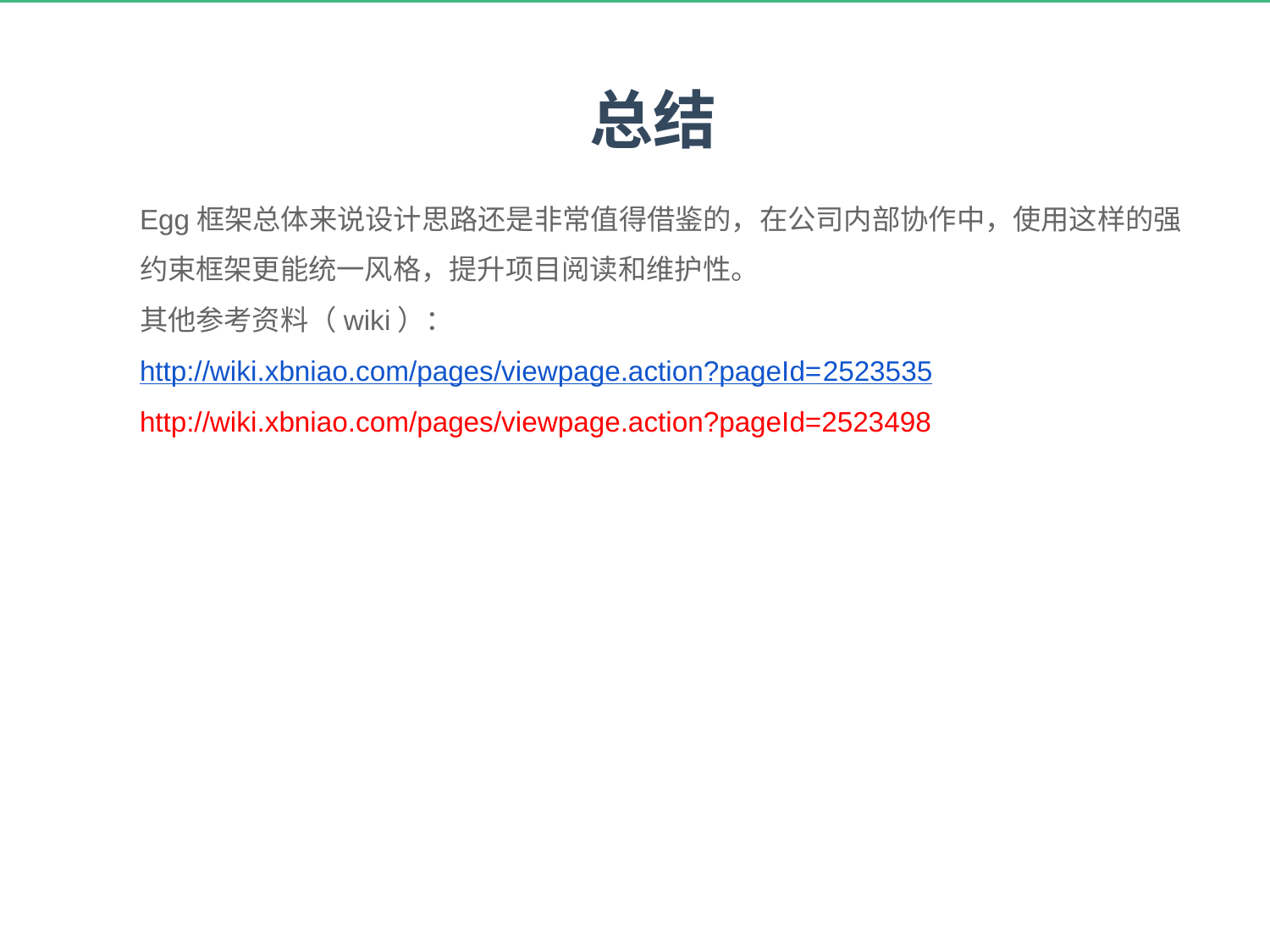

总结
Egg框架总体来说设计思路还是非常值得借鉴的，在公司内部协作中，使用这样的强约束框架更能统一风格，提升项目阅读和维护性。
其他参考资料（wiki）：
http://wiki.xbniao.com/pages/viewpage.action?pageId=2523535
http://wiki.xbniao.com/pages/viewpage.action?pageId=2523498